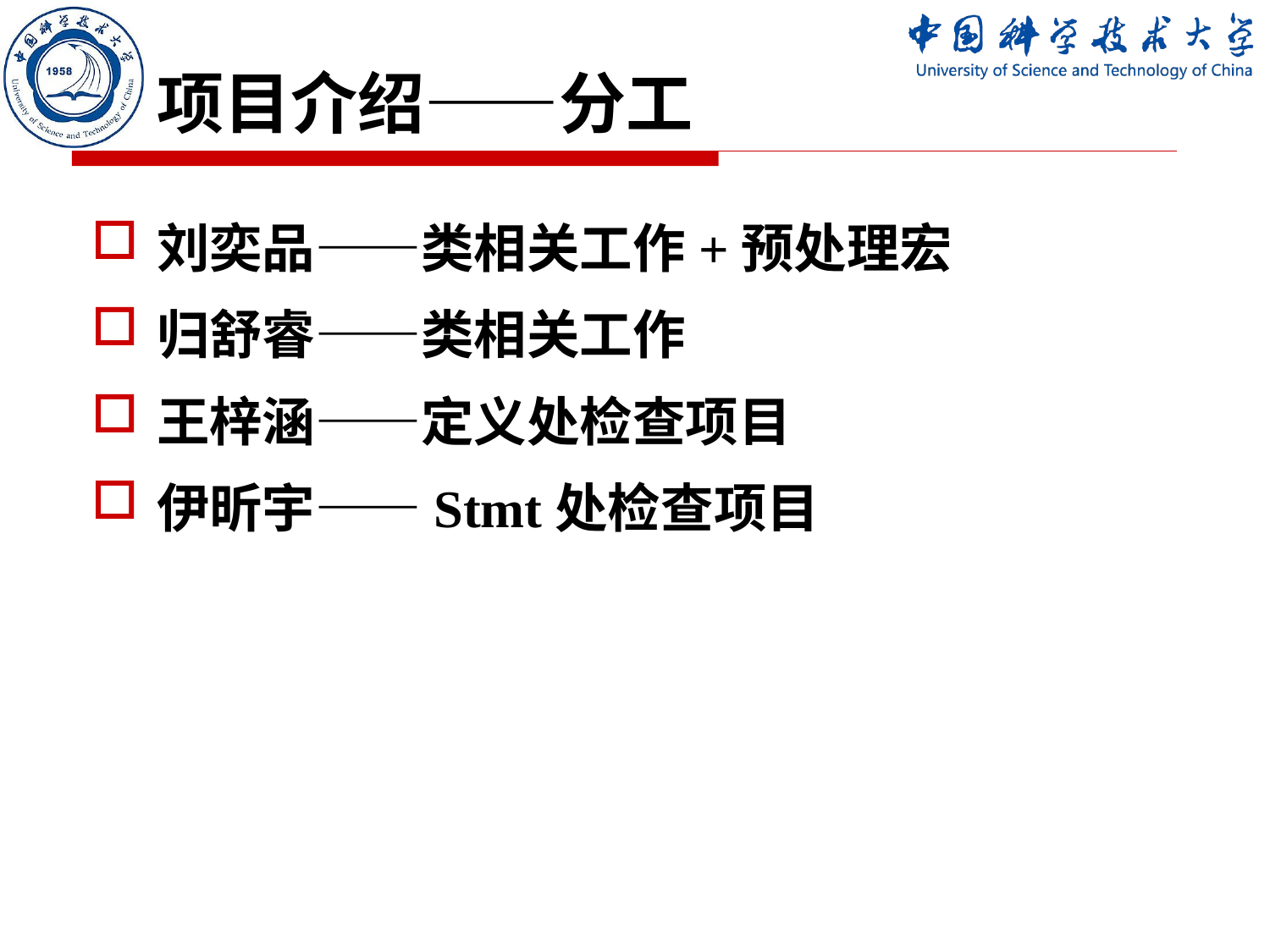

# 项目介绍——分工
刘奕品——类相关工作+预处理宏
归舒睿——类相关工作
王梓涵——定义处检查项目
伊昕宇——Stmt处检查项目

5